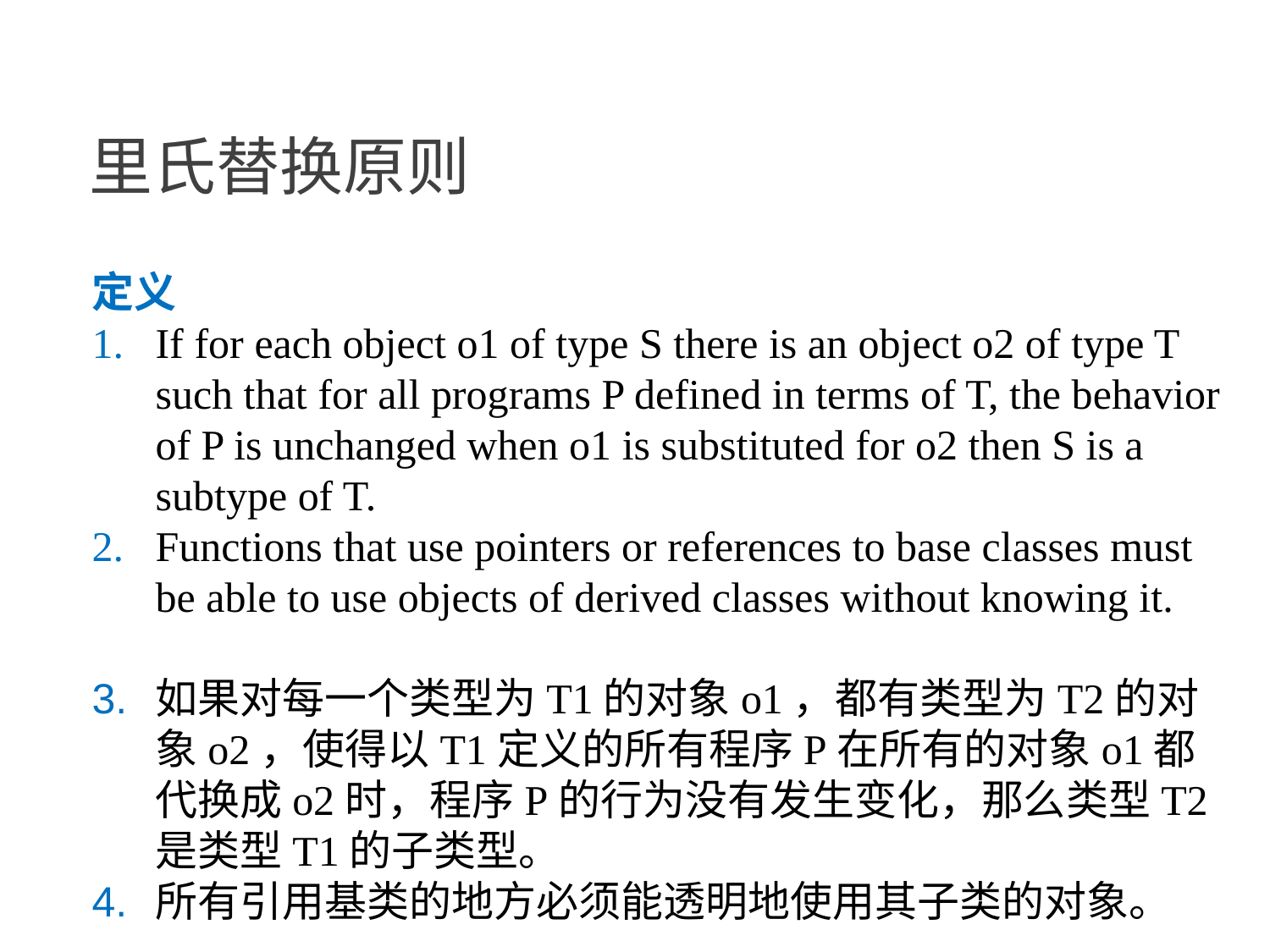

里氏替换原则
定义
If for each object o1 of type S there is an object o2 of type T such that for all programs P defined in terms of T, the behavior of P is unchanged when o1 is substituted for o2 then S is a subtype of T.
Functions that use pointers or references to base classes must be able to use objects of derived classes without knowing it.

如果对每一个类型为T1的对象o1，都有类型为T2的对象o2，使得以T1定义的所有程序P在所有的对象o1都代换成o2时，程序P的行为没有发生变化，那么类型T2是类型T1的子类型。
所有引用基类的地方必须能透明地使用其子类的对象。